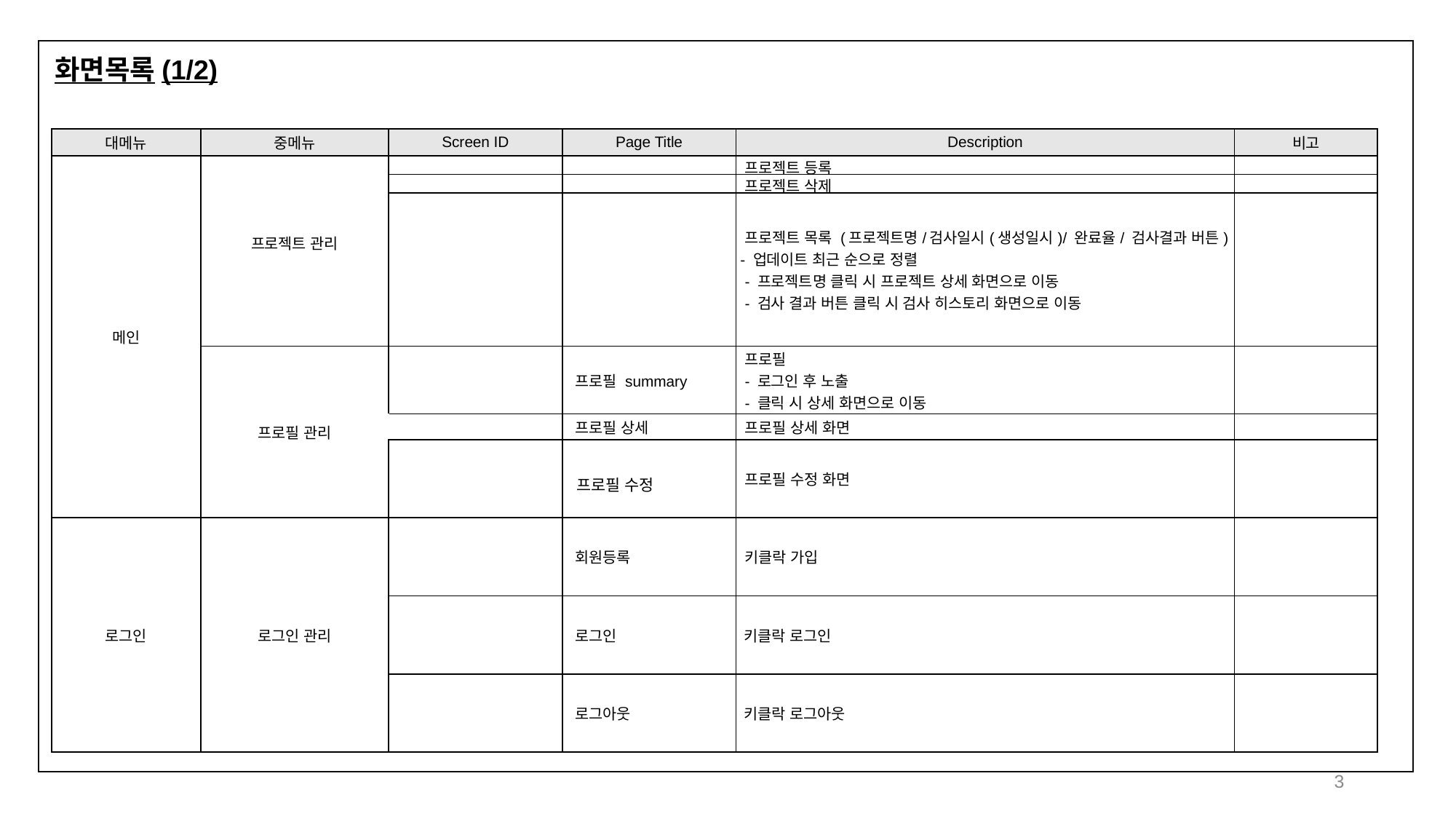

화면목록(1/2)
| 대메뉴 | 중메뉴 | Screen ID | Page Title | Description | 비고 |
| --- | --- | --- | --- | --- | --- |
| 메인 | 프로젝트 관리 |  |  | 프로젝트 등록 |  |
|  |  |  |  | 프로젝트 삭제 |  |
|  |  |  |  | 프로젝트 목록 (프로젝트명/검사일시(생성일시)/ 완료율/ 검사결과 버튼) - 업데이트 최근 순으로 정렬 - 프로젝트명 클릭 시 프로젝트 상세 화면으로 이동 - 검사 결과 버튼 클릭 시 검사 히스토리 화면으로 이동 |  |
|  | 프로필 관리 |  | 프로필 summary | 프로필 - 로그인 후 노출 - 클릭 시 상세 화면으로 이동 |  |
|  |  |  | 프로필 상세 | 프로필 상세 화면 |  |
|  |  |  | 프로필 수정 | 프로필 수정 화면 |  |
| 로그인 | 로그인 관리 |  | 회원등록 | 키클락 가입 |  |
|  |  |  | 로그인 | 키클락 로그인 |  |
|  |  |  | 로그아웃 | 키클락 로그아웃 |  |
3